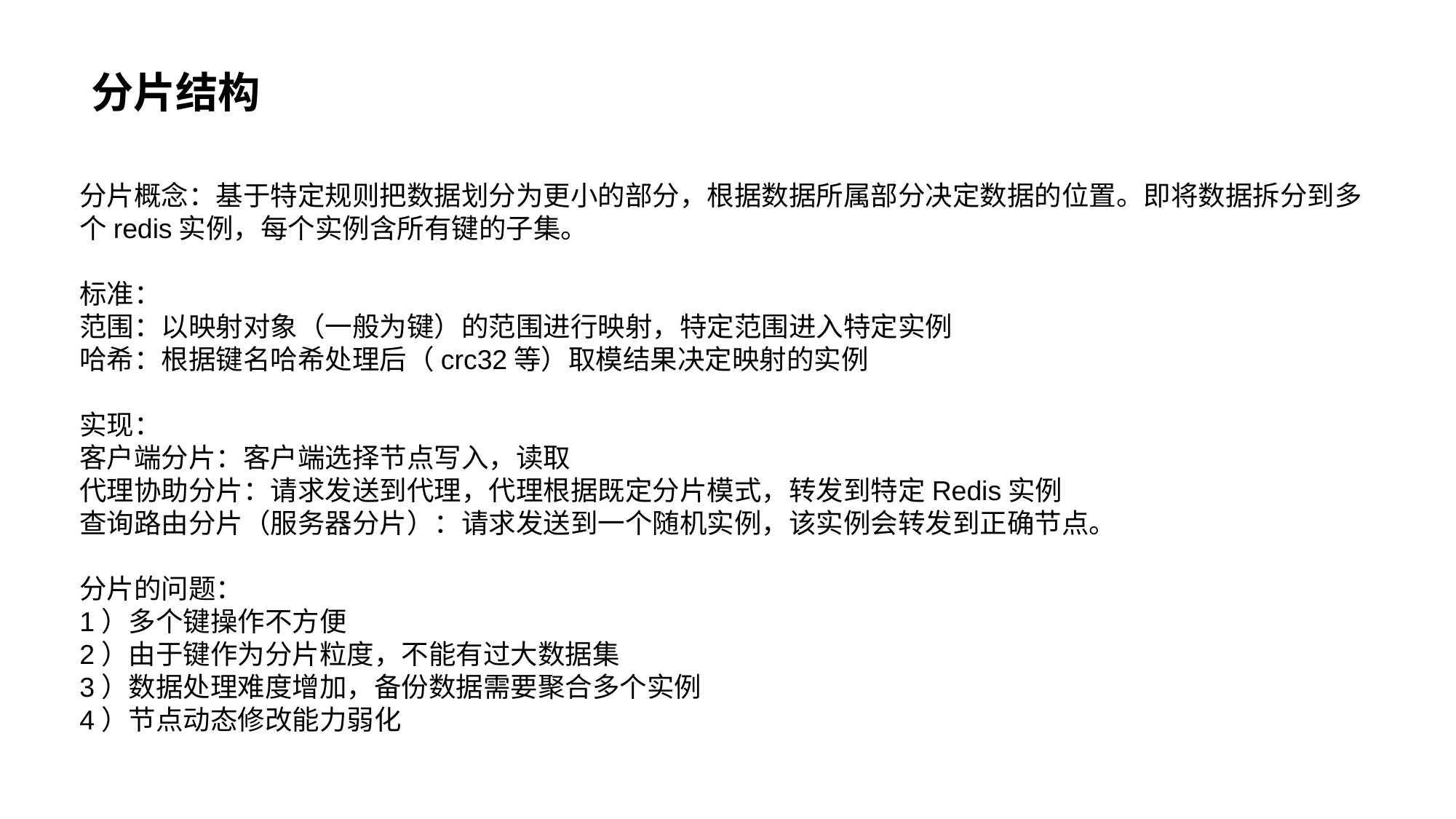

# 分片结构
分片概念：基于特定规则把数据划分为更小的部分，根据数据所属部分决定数据的位置。即将数据拆分到多个redis实例，每个实例含所有键的子集。

标准：
范围：以映射对象（一般为键）的范围进行映射，特定范围进入特定实例
哈希：根据键名哈希处理后（crc32等）取模结果决定映射的实例

实现：
客户端分片：客户端选择节点写入，读取
代理协助分片：请求发送到代理，代理根据既定分片模式，转发到特定Redis实例
查询路由分片（服务器分片）：请求发送到一个随机实例，该实例会转发到正确节点。

分片的问题：
1）多个键操作不方便
2）由于键作为分片粒度，不能有过大数据集
3）数据处理难度增加，备份数据需要聚合多个实例
4）节点动态修改能力弱化